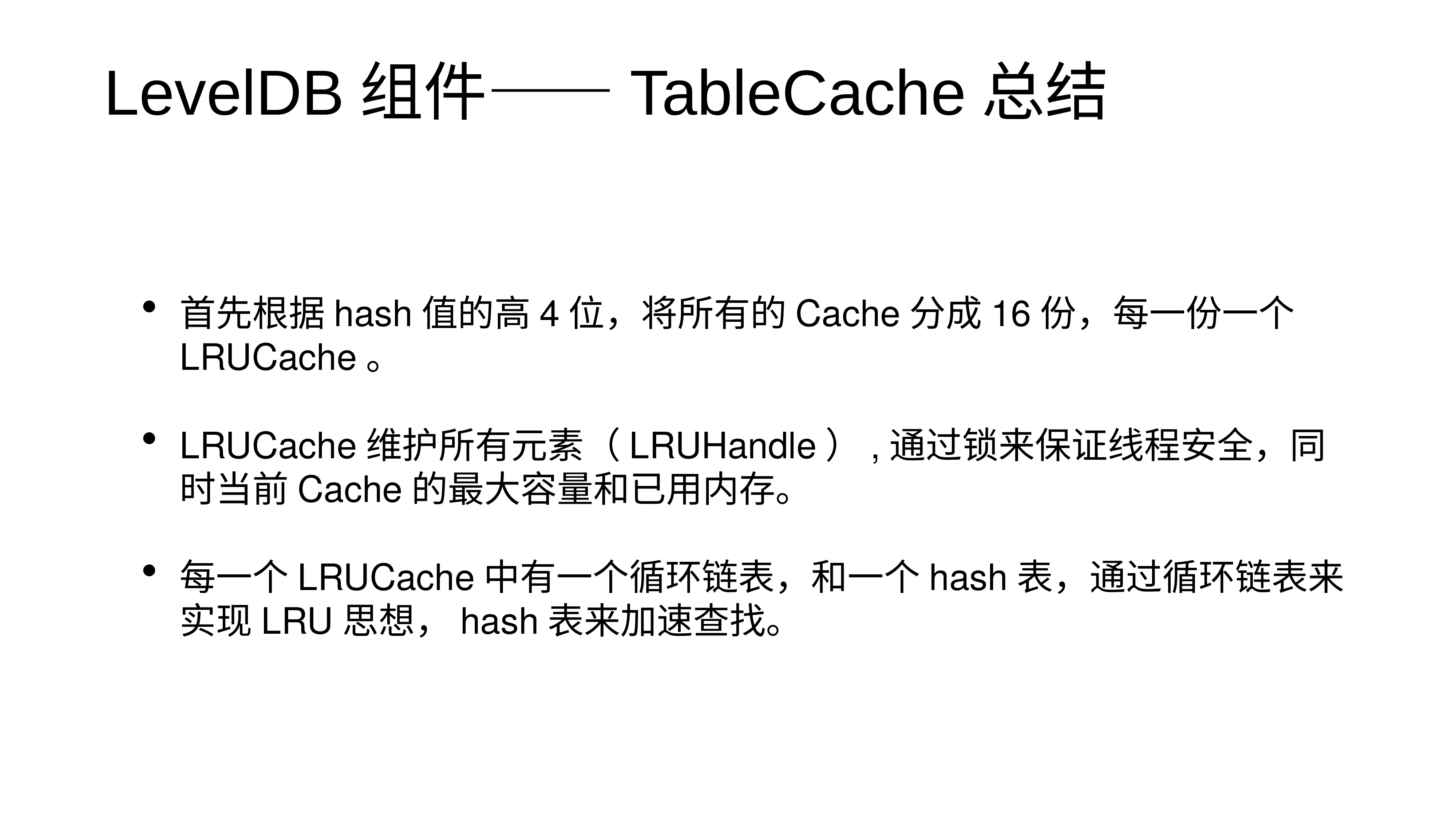

# LevelDB组件——TableCache总结
首先根据hash值的高4位，将所有的Cache分成16份，每一份一个LRUCache。
LRUCache维护所有元素（LRUHandle）,通过锁来保证线程安全，同时当前Cache的最大容量和已用内存。
每一个LRUCache中有一个循环链表，和一个hash表，通过循环链表来实现LRU思想，hash表来加速查找。